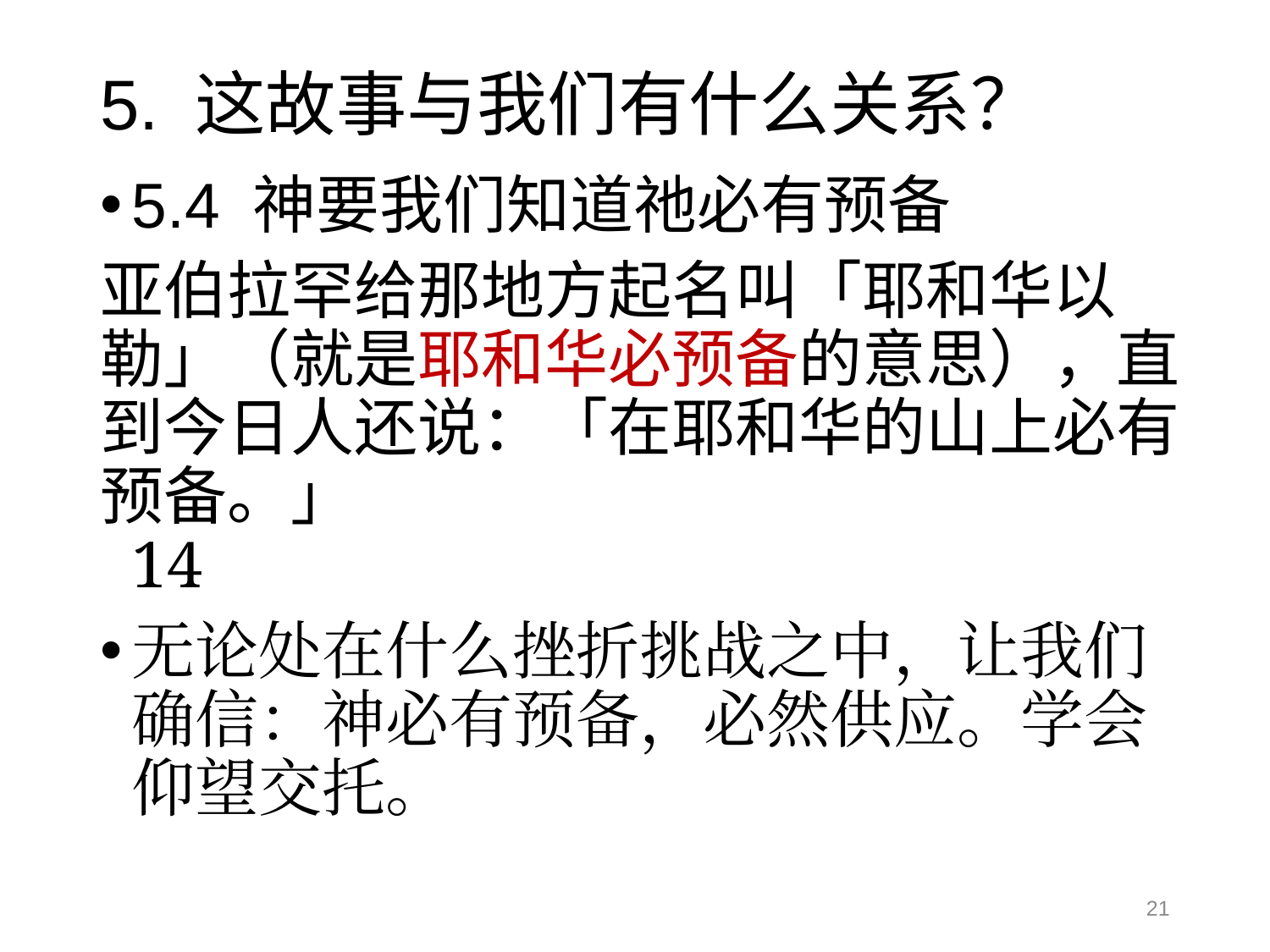

# 5. 这故事与我们有什么关系？
5.4 神要我们知道祂必有预备
亚伯拉罕给那地方起名叫「耶和华以勒」（就是耶和华必预备的意思），直到今日人还说：「在耶和华的山上必有预备。」                                                     14
无论处在什么挫折挑战之中，让我们确信：神必有预备，必然供应。学会仰望交托。

21